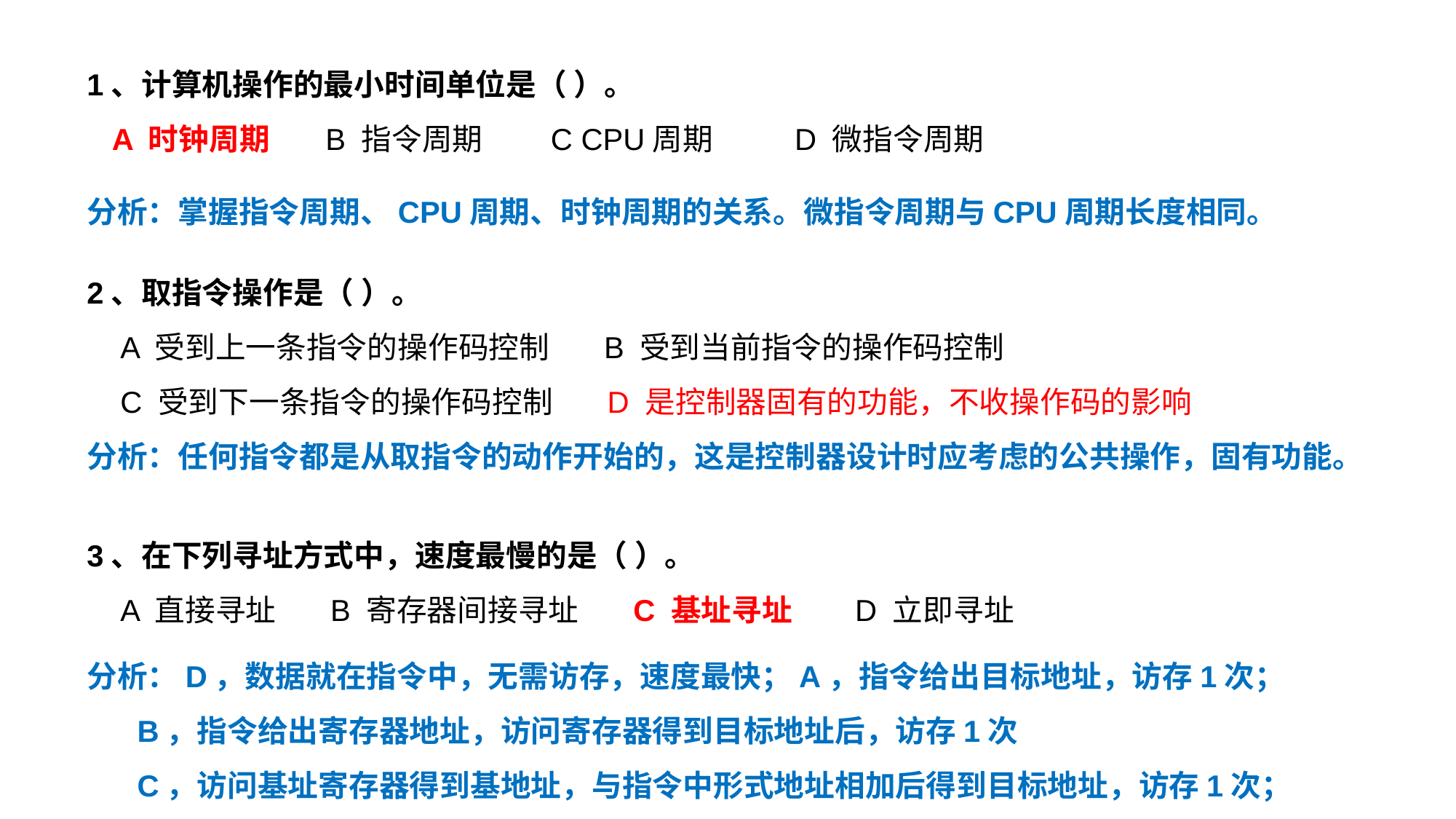

1、计算机操作的最小时间单位是（ ）。
   A 时钟周期       B 指令周期         C CPU周期           D 微指令周期
分析：掌握指令周期、CPU周期、时钟周期的关系。微指令周期与CPU周期长度相同。
2、取指令操作是（ ）。
    A 受到上一条指令的操作码控制       B 受到当前指令的操作码控制
    C 受到下一条指令的操作码控制       D 是控制器固有的功能，不收操作码的影响
分析：任何指令都是从取指令的动作开始的，这是控制器设计时应考虑的公共操作，固有功能。
3、在下列寻址方式中，速度最慢的是（ ）。
    A 直接寻址       B 寄存器间接寻址       C 基址寻址        D 立即寻址
分析：D，数据就在指令中，无需访存，速度最快；A，指令给出目标地址，访存1次；
      B，指令给出寄存器地址，访问寄存器得到目标地址后，访存1次
      C，访问基址寄存器得到基地址，与指令中形式地址相加后得到目标地址，访存1次；